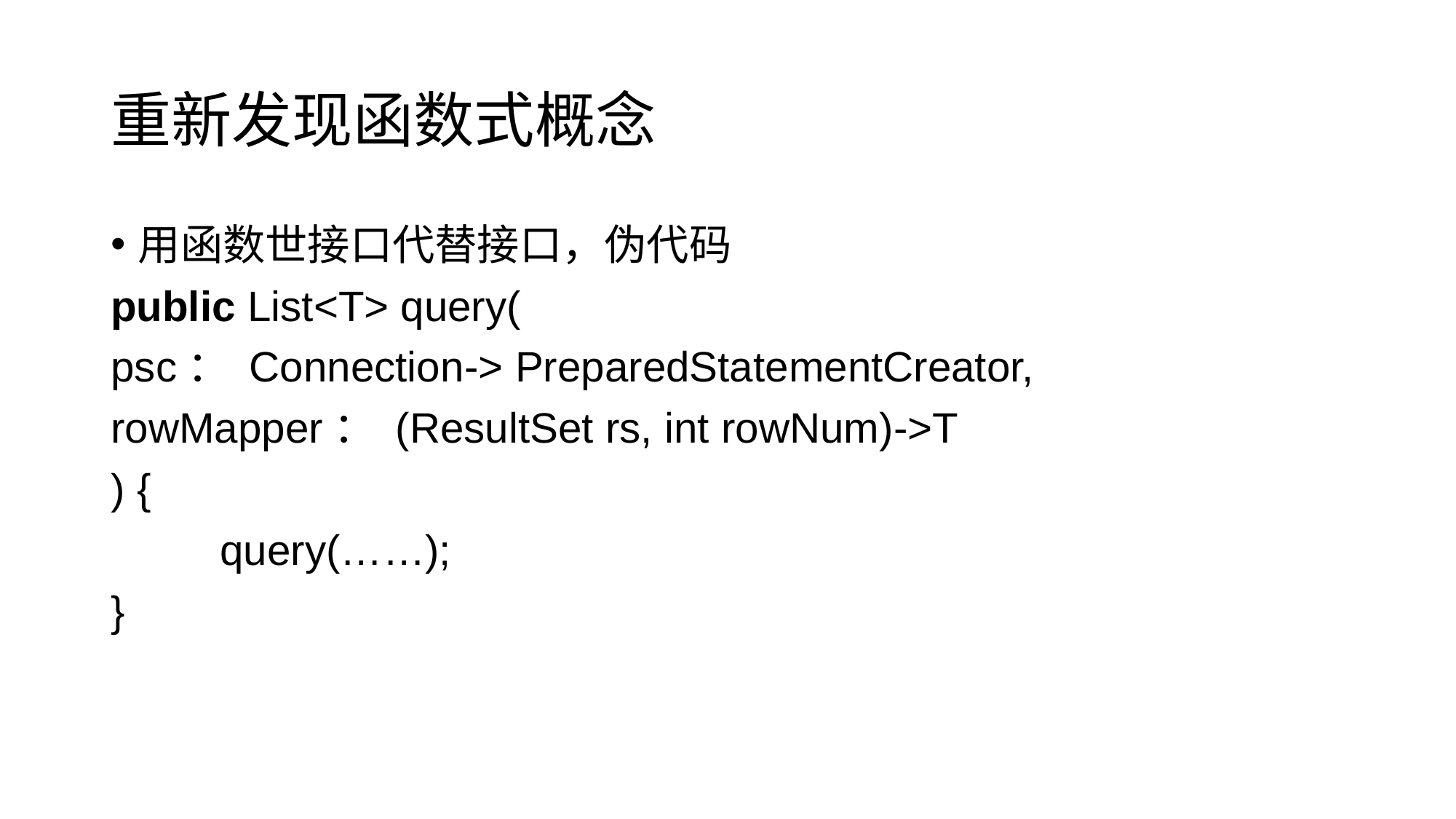

# 重新发现函数式概念
用函数世接口代替接口，伪代码
public List<T> query(
psc： Connection-> PreparedStatementCreator,
rowMapper： (ResultSet rs, int rowNum)->T
) {
	query(……);
}